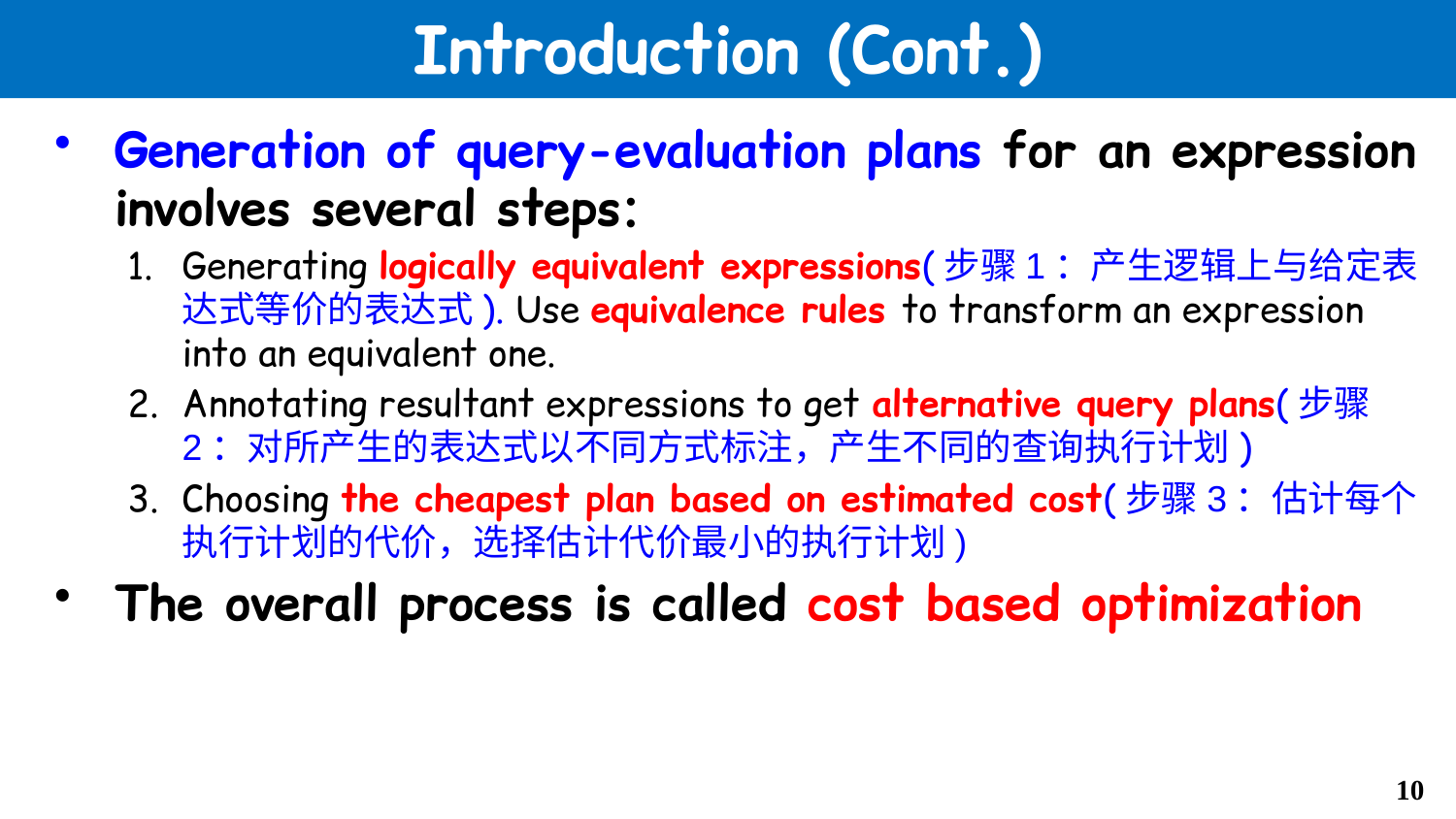

# Introduction (Cont.)
Generation of query-evaluation plans for an expression involves several steps:
Generating logically equivalent expressions(步骤1：产生逻辑上与给定表达式等价的表达式). Use equivalence rules to transform an expression into an equivalent one.
Annotating resultant expressions to get alternative query plans(步骤2：对所产生的表达式以不同方式标注，产生不同的查询执行计划)
Choosing the cheapest plan based on estimated cost(步骤3：估计每个执行计划的代价，选择估计代价最小的执行计划)
The overall process is called cost based optimization